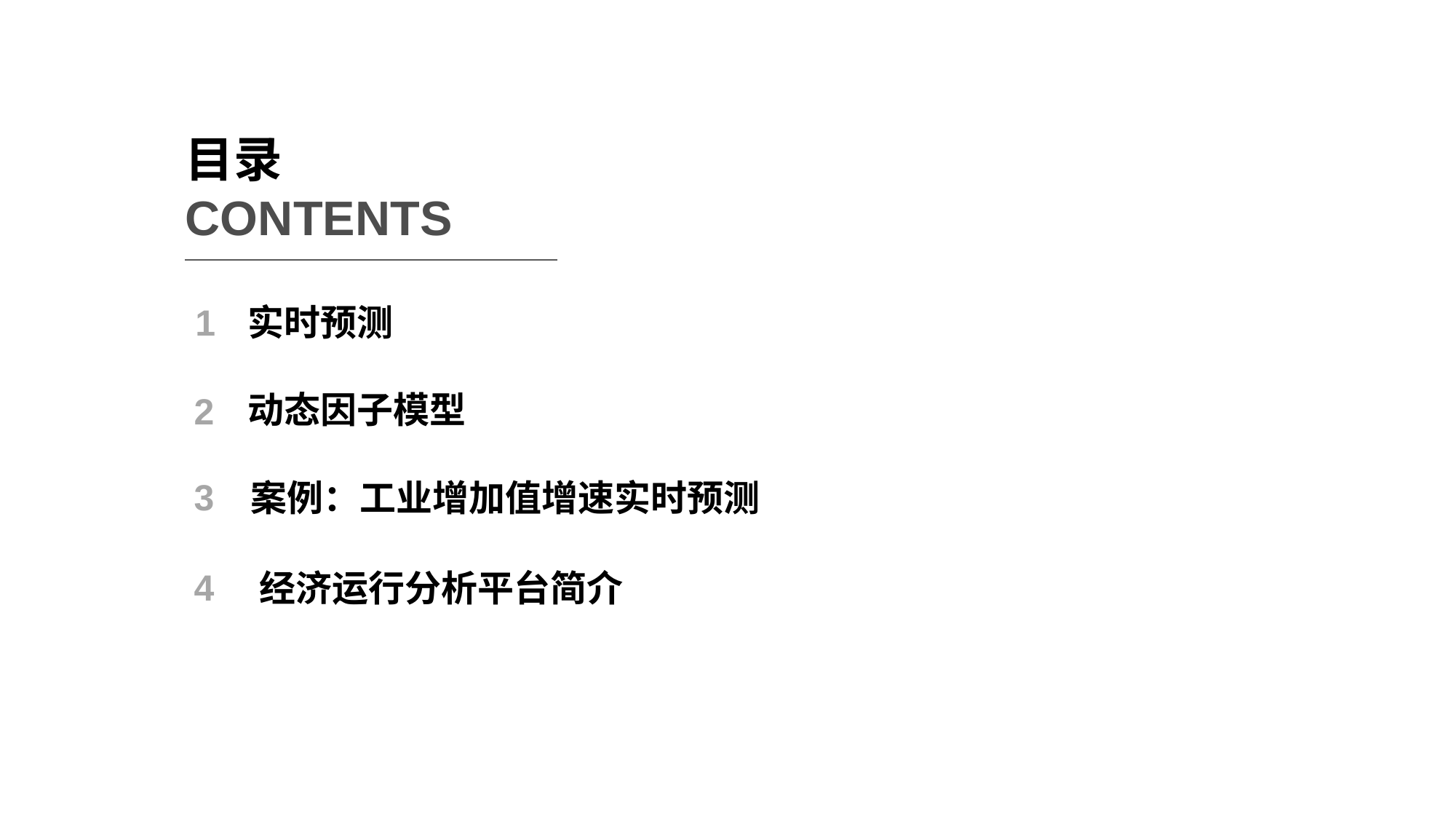

目录
CONTENTS
实时预测
1
动态因子模型
2
3
案例：工业增加值增速实时预测
4
 经济运行分析平台简介